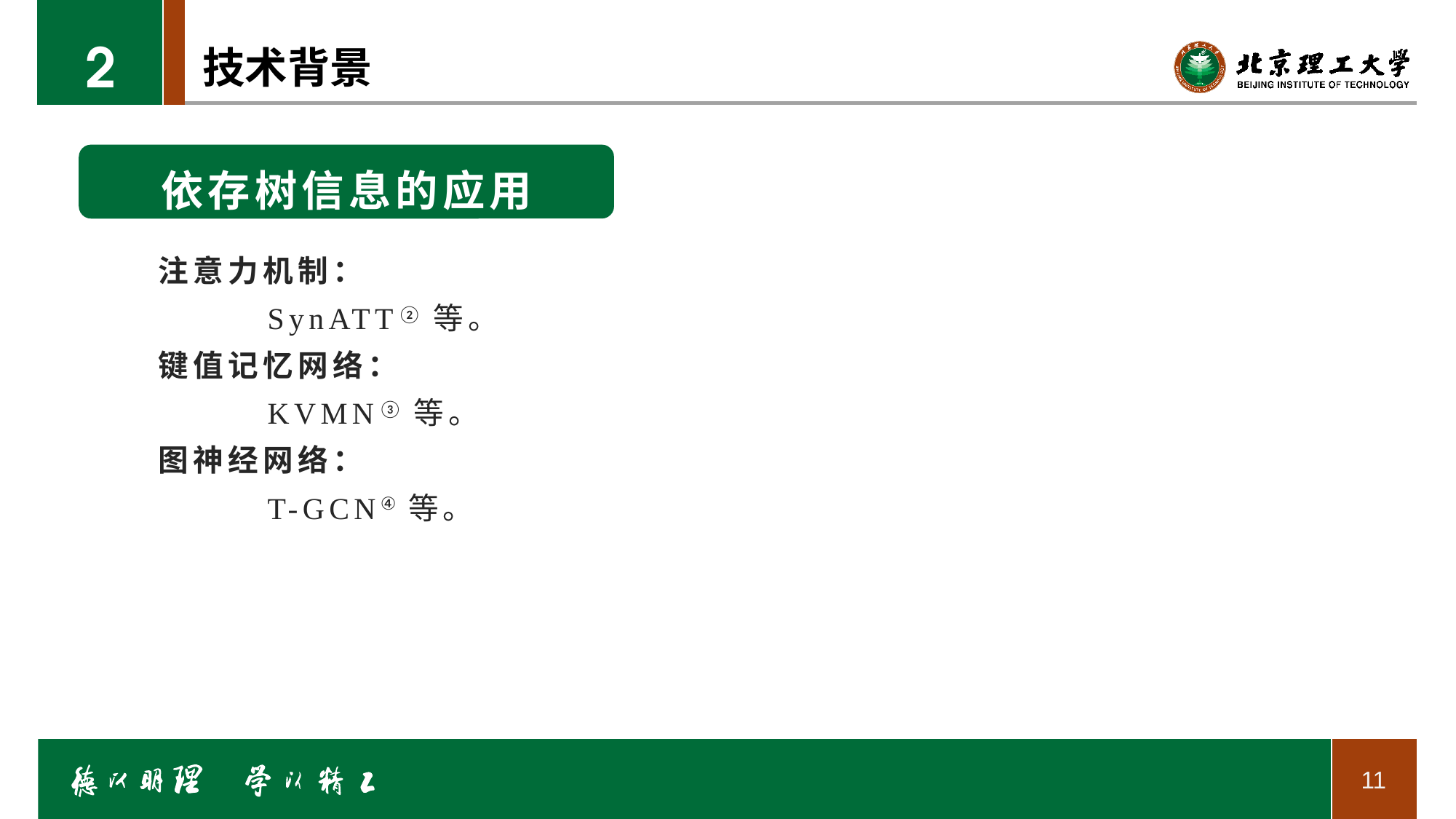

2
# 技术背景
依存树信息的应用
注意力机制：
	SynATT②等。
键值记忆网络：
	KVMN③等。
图神经网络：
	T-GCN④等。